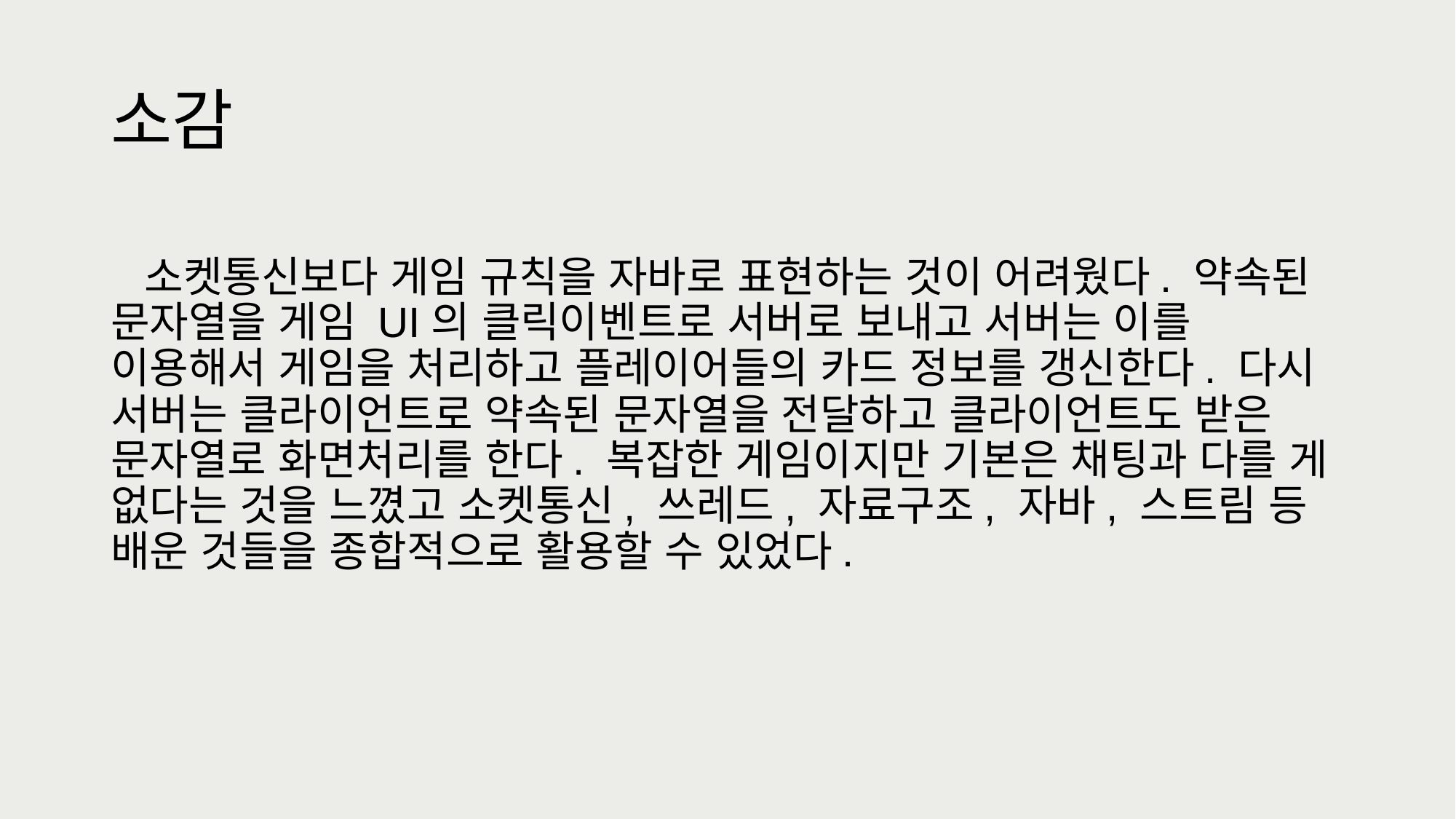

# 소감
  소켓통신보다 게임 규칙을 자바로 표현하는 것이 어려웠다. 약속된 문자열을 게임 UI의 클릭이벤트로 서버로 보내고 서버는 이를 이용해서 게임을 처리하고 플레이어들의 카드 정보를 갱신한다. 다시 서버는 클라이언트로 약속된 문자열을 전달하고 클라이언트도 받은 문자열로 화면처리를 한다. 복잡한 게임이지만 기본은 채팅과 다를 게 없다는 것을 느꼈고 소켓통신, 쓰레드, 자료구조, 자바, 스트림 등 배운 것들을 종합적으로 활용할 수 있었다.